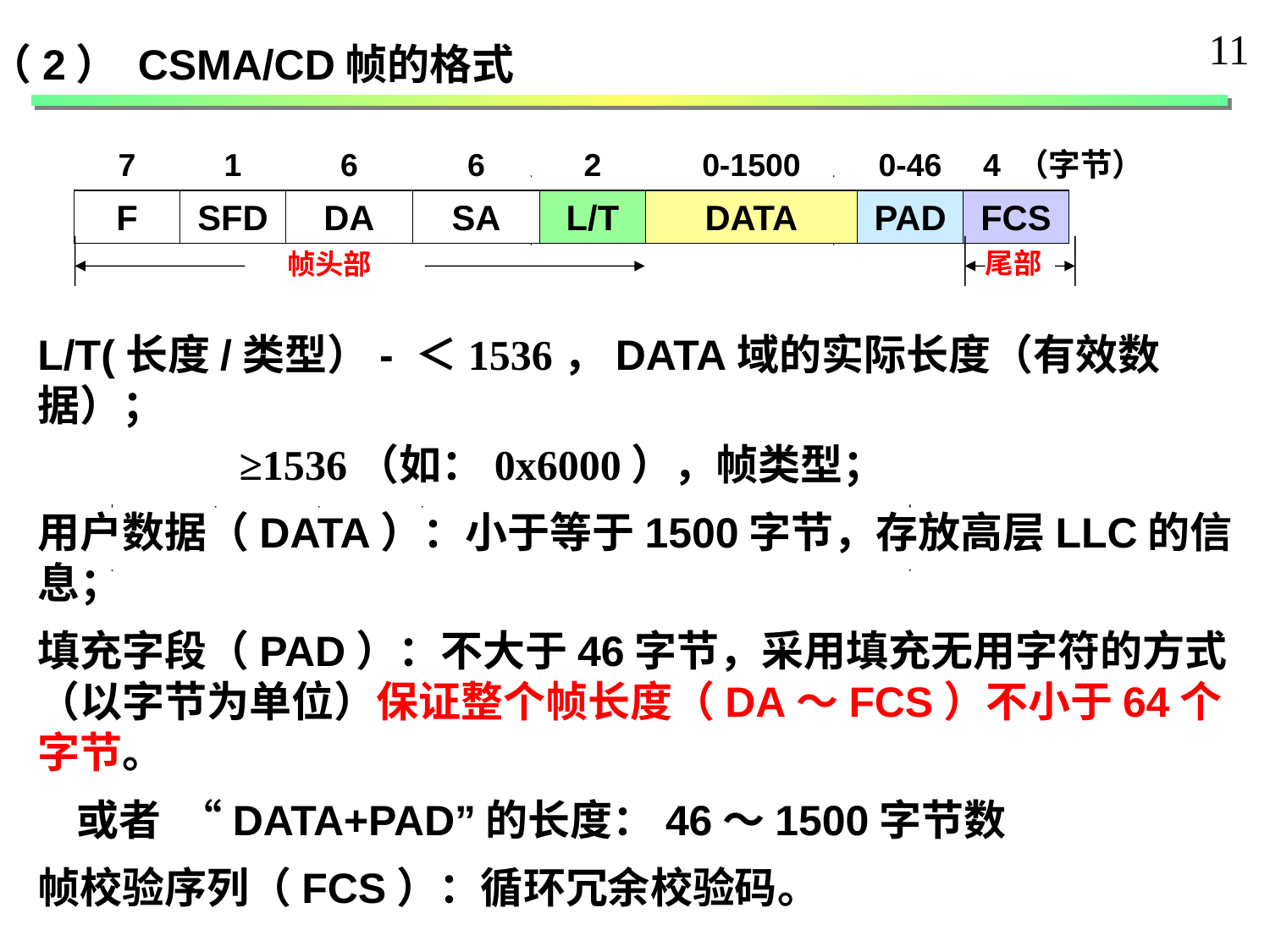

11
（2） CSMA/CD帧的格式

7
1
6
6
2
0-1500
0-46
4 （字节）

F
SFD
DA
SA
L/T
DATA
PAD
FCS

尾部
帧头部

L/T(长度/类型）- ＜1536，DATA域的实际长度（有效数据）；
                 ≥1536（如：0x6000），帧类型；
用户数据（DATA）：小于等于1500字节，存放高层LLC的信息；
填充字段（PAD）：不大于46字节，采用填充无用字符的方式（以字节为单位）保证整个帧长度（DA～FCS）不小于64个字节。
   或者  “DATA+PAD”的长度：46～1500字节数
帧校验序列（FCS）：循环冗余校验码。

    g(x) = x32+x26+x23+x22+x16+x12+x11+x10+x8+x7+x5+x4+x2+x+1